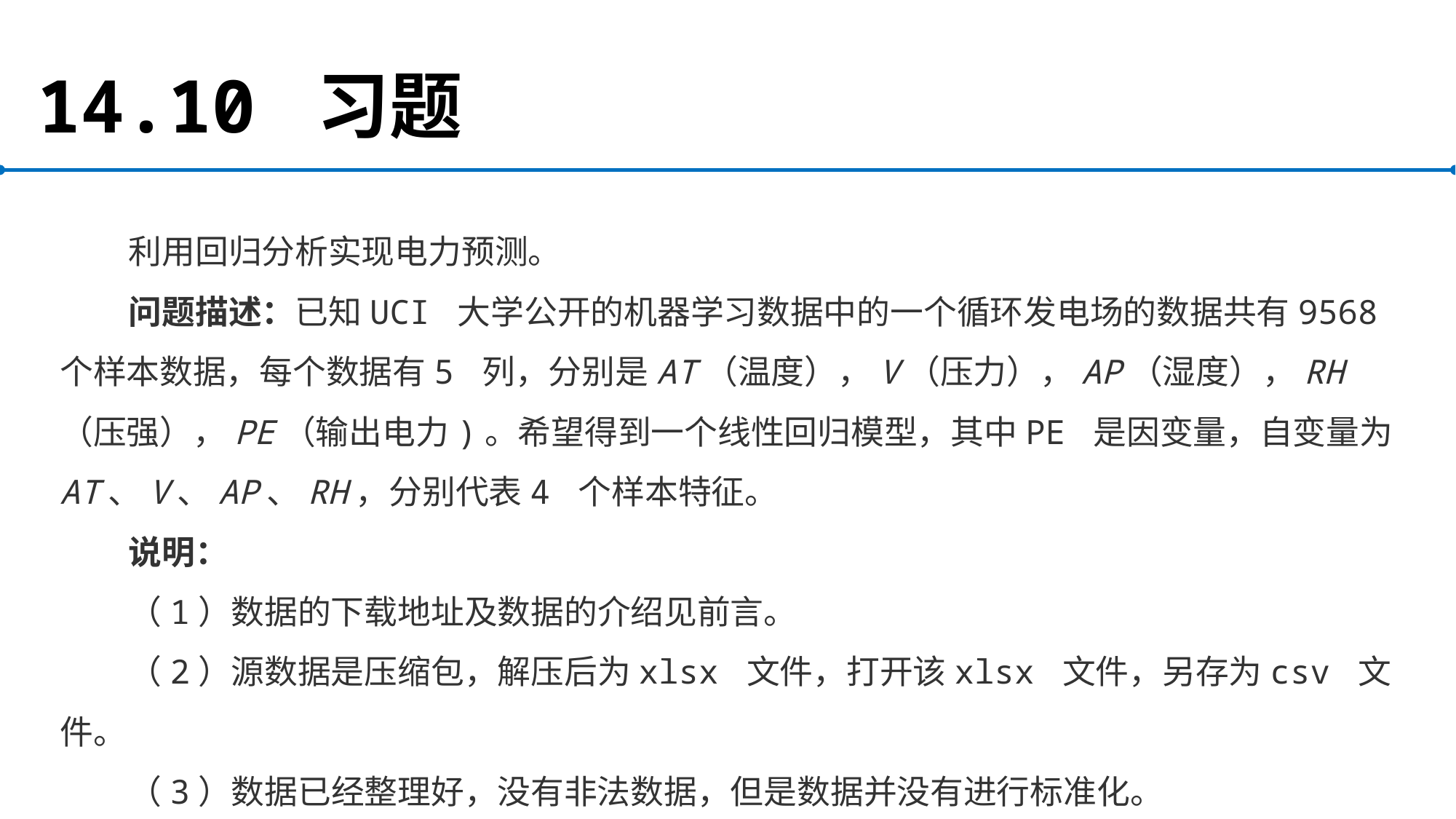

# 14.10 习题
利用回归分析实现电力预测。
问题描述：已知UCI 大学公开的机器学习数据中的一个循环发电场的数据共有9568 个样本数据，每个数据有5 列，分别是AT（温度），V（压力），AP（湿度），RH（压强），PE（输出电力)。希望得到一个线性回归模型，其中PE 是因变量，自变量为AT、V、AP、RH，分别代表4 个样本特征。
说明：
（1）数据的下载地址及数据的介绍见前言。
（2）源数据是压缩包，解压后为xlsx 文件，打开该xlsx 文件，另存为csv 文件。
（3）数据已经整理好，没有非法数据，但是数据并没有进行标准化。